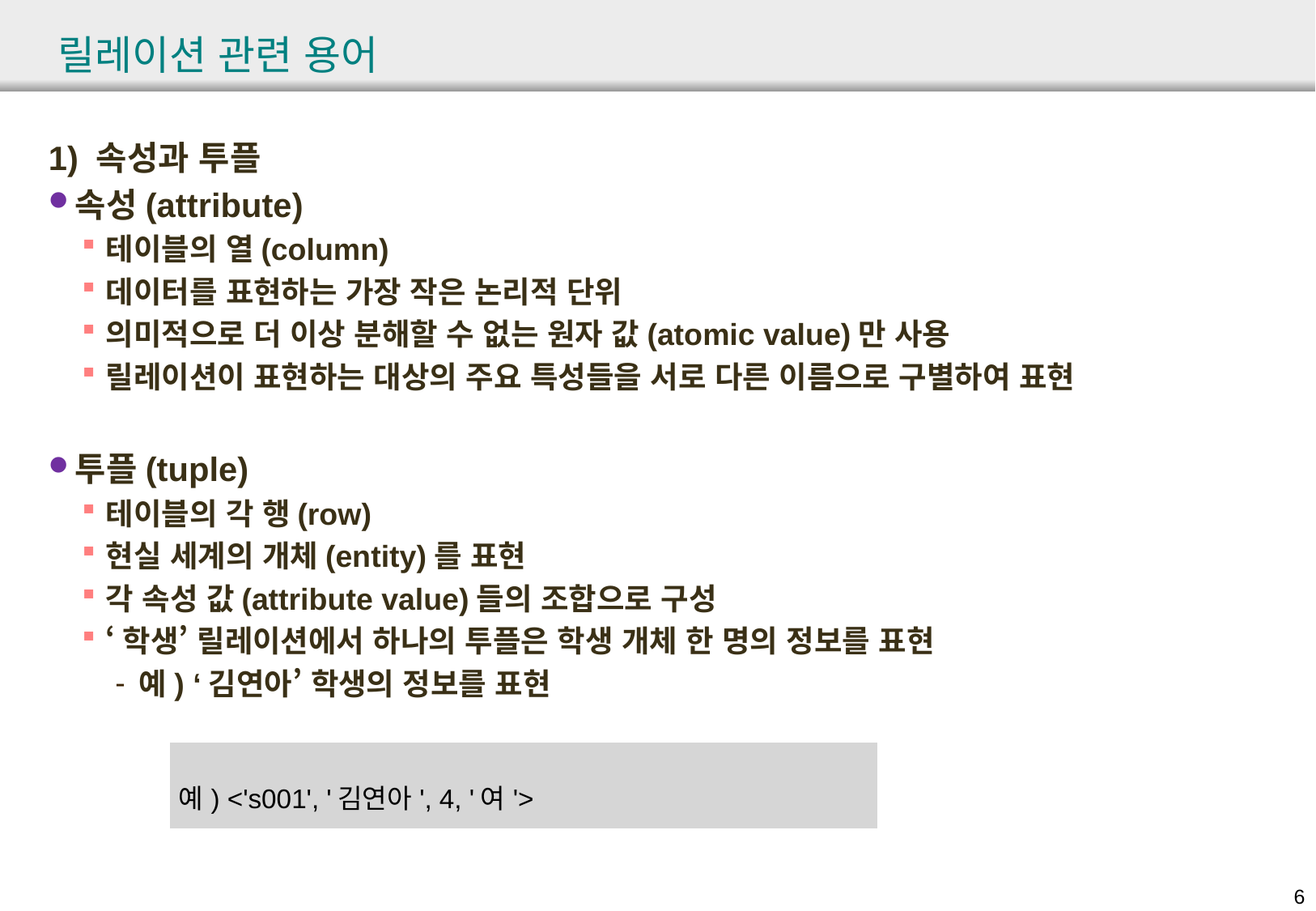

# 릴레이션 관련 용어
1) 속성과 투플
속성(attribute)
테이블의 열(column)
데이터를 표현하는 가장 작은 논리적 단위
의미적으로 더 이상 분해할 수 없는 원자 값(atomic value)만 사용
릴레이션이 표현하는 대상의 주요 특성들을 서로 다른 이름으로 구별하여 표현

투플(tuple)
테이블의 각 행(row)
현실 세계의 개체(entity)를 표현
각 속성 값(attribute value)들의 조합으로 구성
‘학생’ 릴레이션에서 하나의 투플은 학생 개체 한 명의 정보를 표현
예) ‘김연아’ 학생의 정보를 표현

| 예) <'s001', '김연아', 4, '여'> |
| --- |